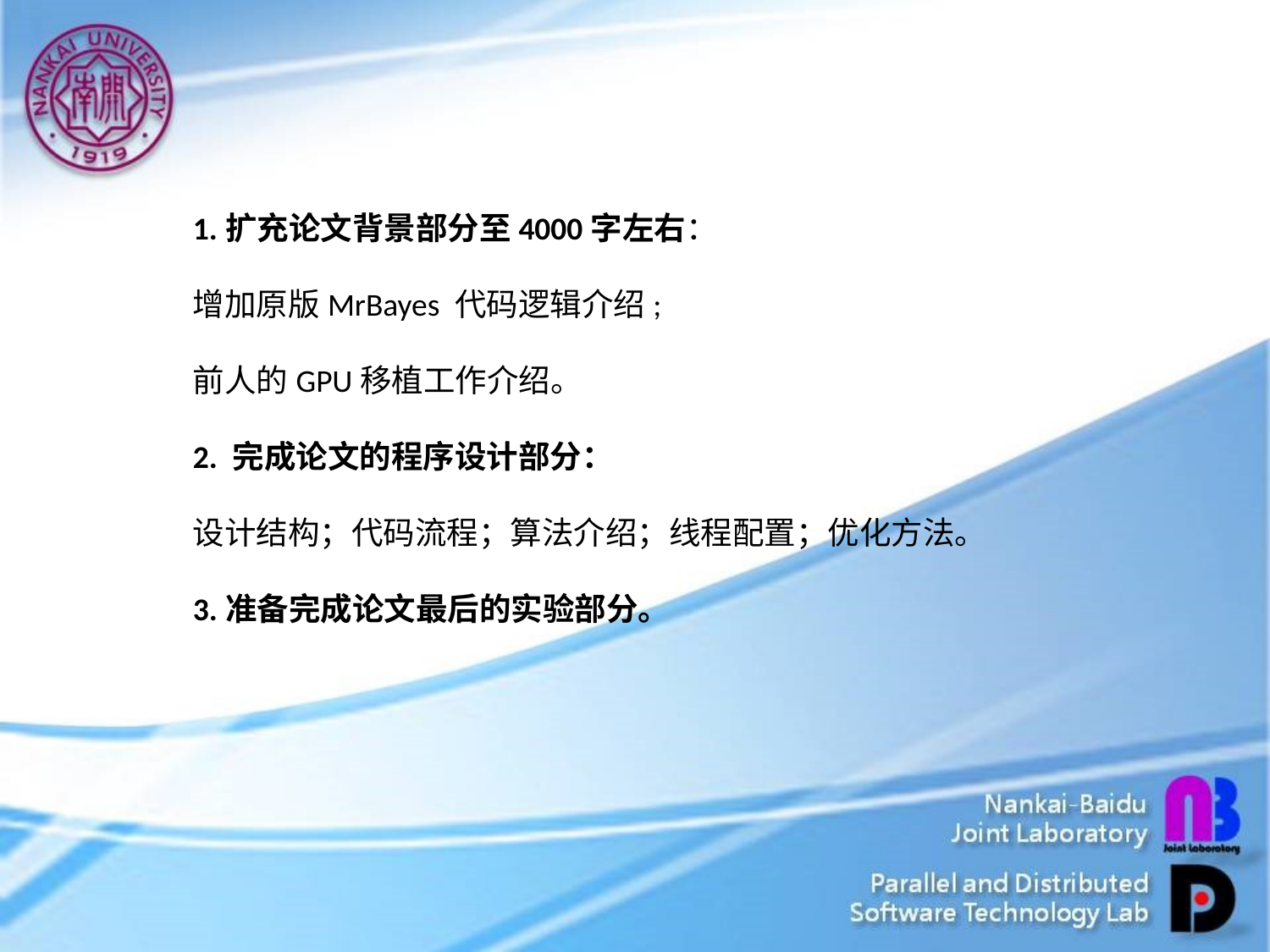

1.扩充论文背景部分至4000字左右：

增加原版MrBayes 代码逻辑介绍;

前人的GPU移植工作介绍。

2. 完成论文的程序设计部分：

设计结构；代码流程；算法介绍；线程配置；优化方法。

3.准备完成论文最后的实验部分。